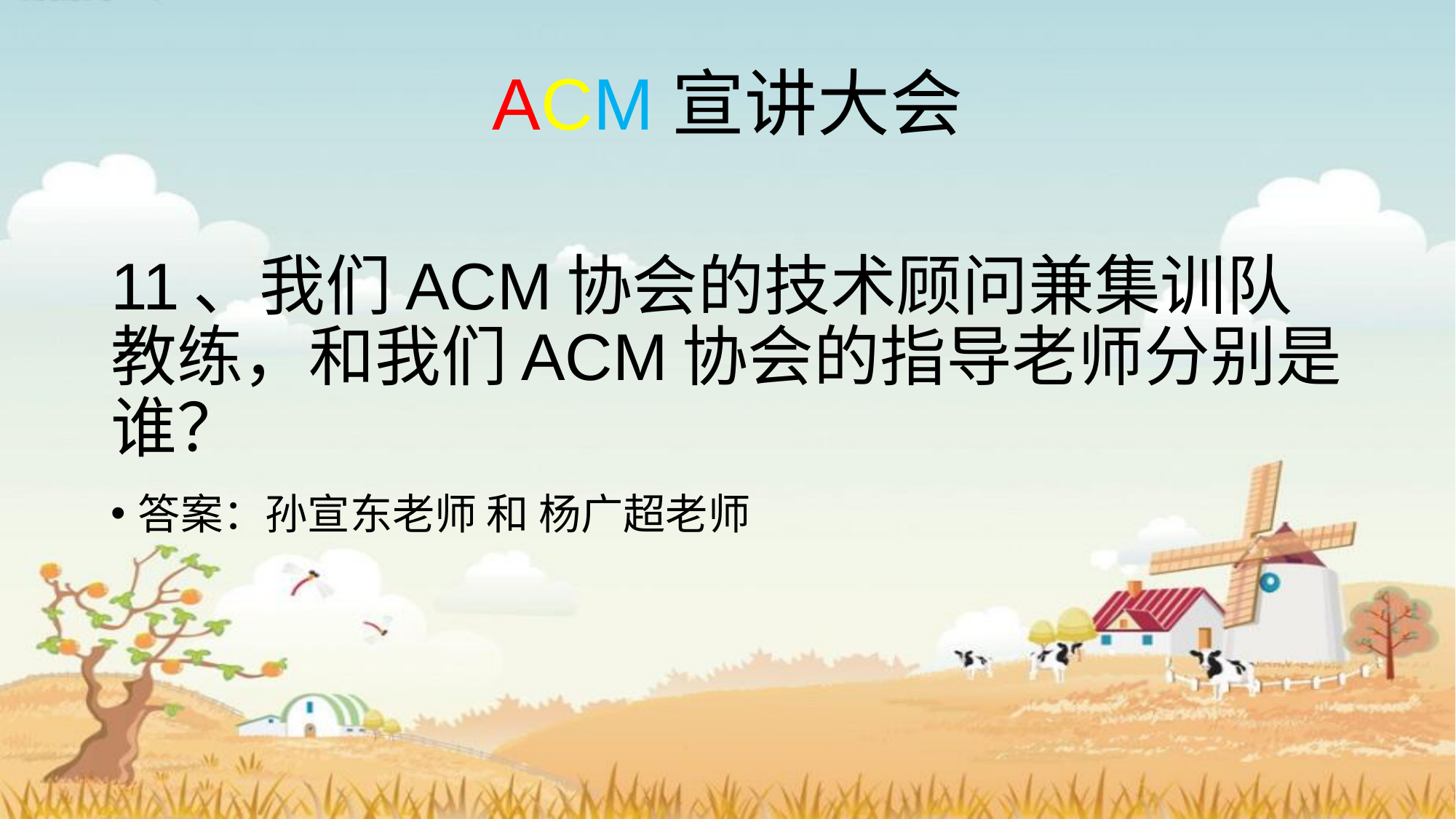

ACM宣讲大会
11、我们ACM协会的技术顾问兼集训队教练，和我们ACM协会的指导老师分别是谁？
答案：孙宣东老师 和 杨广超老师